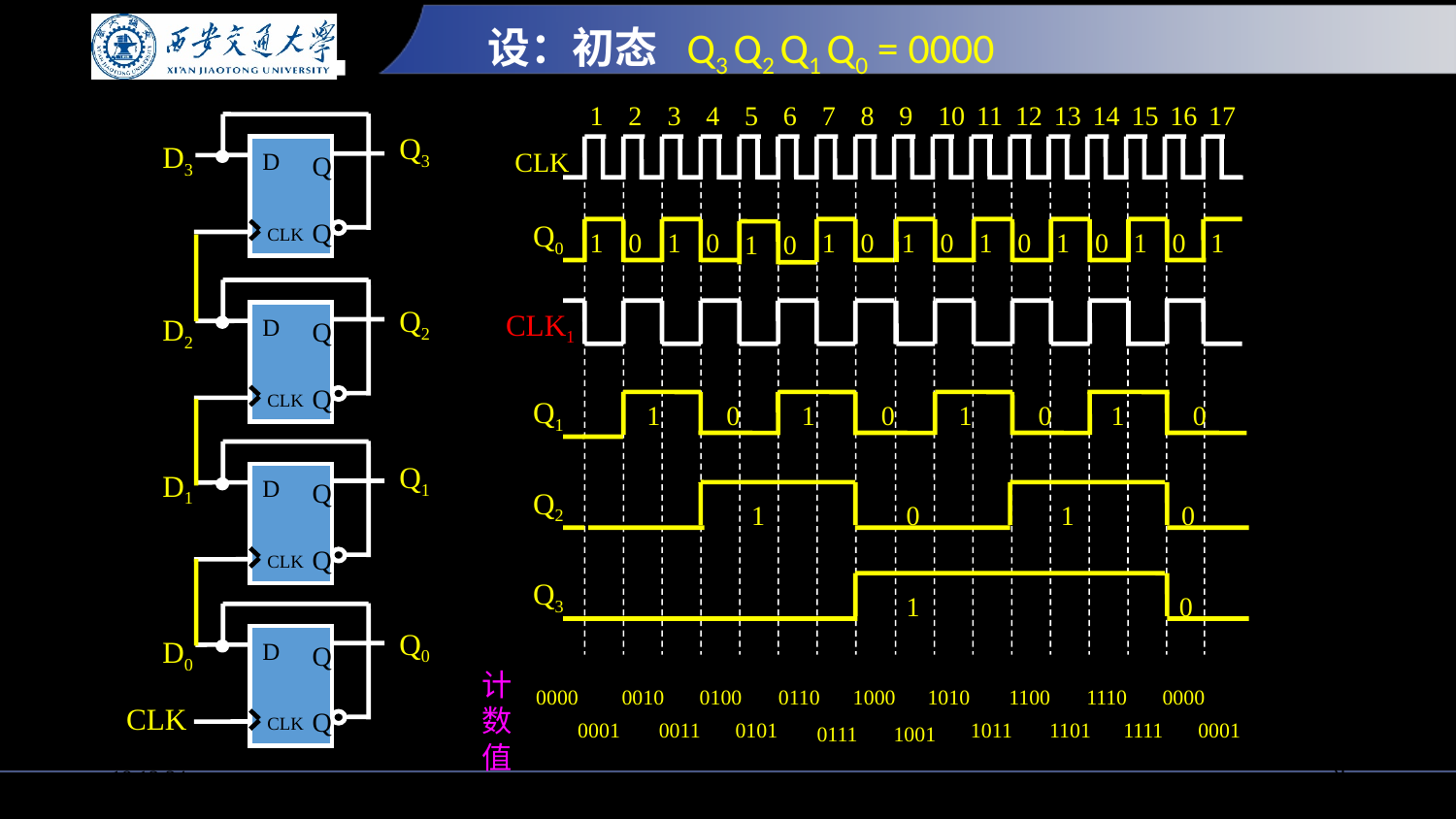

18:12:34
9
# 设：初态  Q3 Q2 Q1 Q0 = 0000
1

2

3

4

5

6

7

8

9

10

11

12

13

14

15

16

17

CLK

D
Q

Q
CLK

D
Q

Q
CLK

D
Q

Q
CLK

D
Q

Q
CLK

Q3
D3
Q2
D2
Q1
D1
Q0
D0
CLK

Q0
1
0
1
0
1
0
1
0
1
0
1
0
1
0
1

1
0

CLK1

Q1
1
0
1
0
1
0
1
0

Q2

1

0

1

0

Q3

1
0

计数值
0000
0010
0100
0110
1000
1010
1100
1110
0000
0001
0011
0101
1011
1101
1111
0001
0111
1001